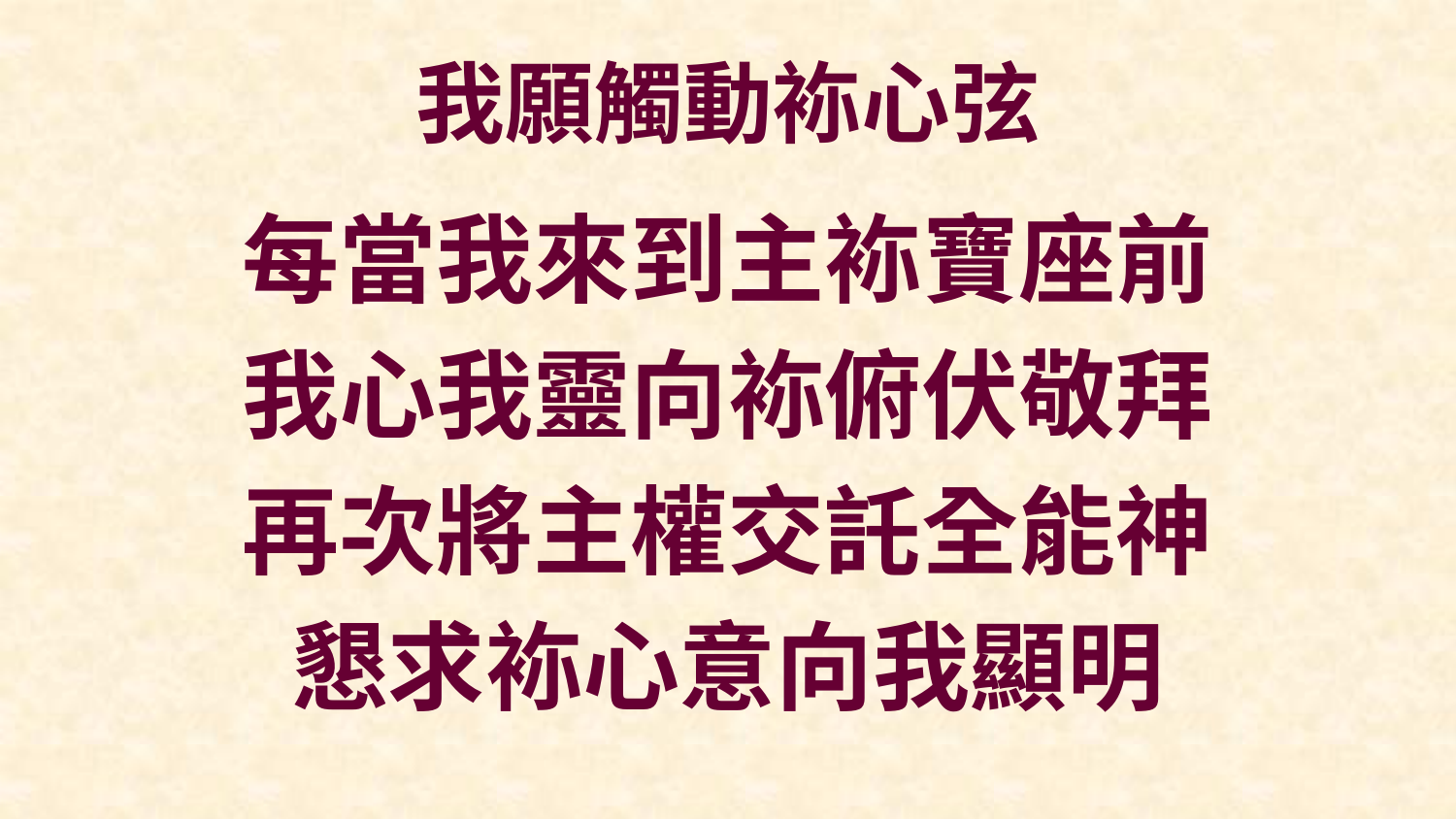

# 我願觸動袮心弦
每當我來到主袮寶座前
我心我靈向袮俯伏敬拜
再次將主權交託全能神
懇求袮心意向我顯明